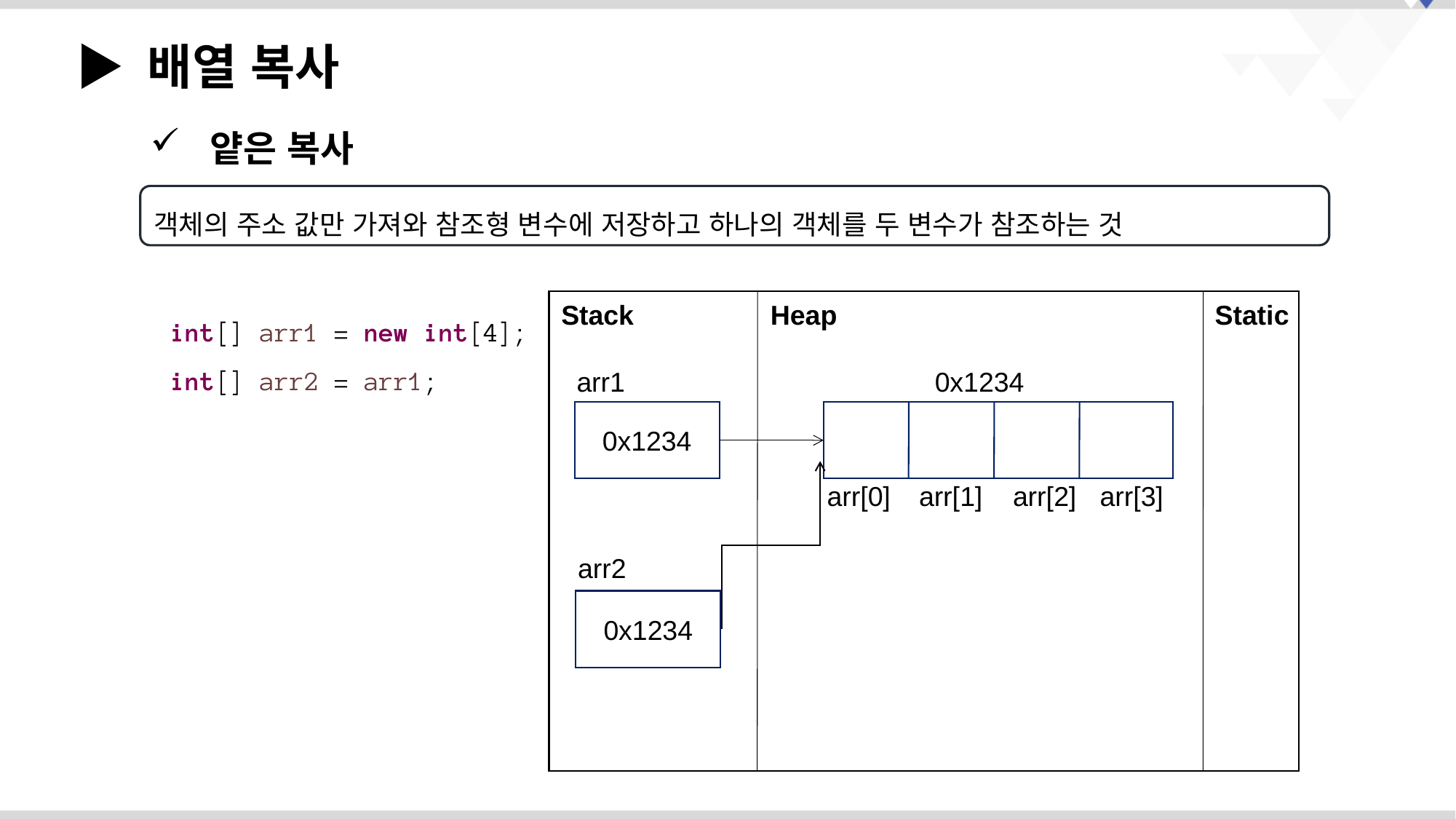

▶ 배열 복사
 얕은 복사

Static
Heap
Stack
객체의 주소 값만 가져와 참조형 변수에 저장하고 하나의 객체를 두 변수가 참조하는 것
int[] arr1 = new int[4];
int[] arr2 = arr1;
arr1
0x1234
0x1234

arr[0]
arr[1]
arr[2]
arr[3]
arr2
0x1234